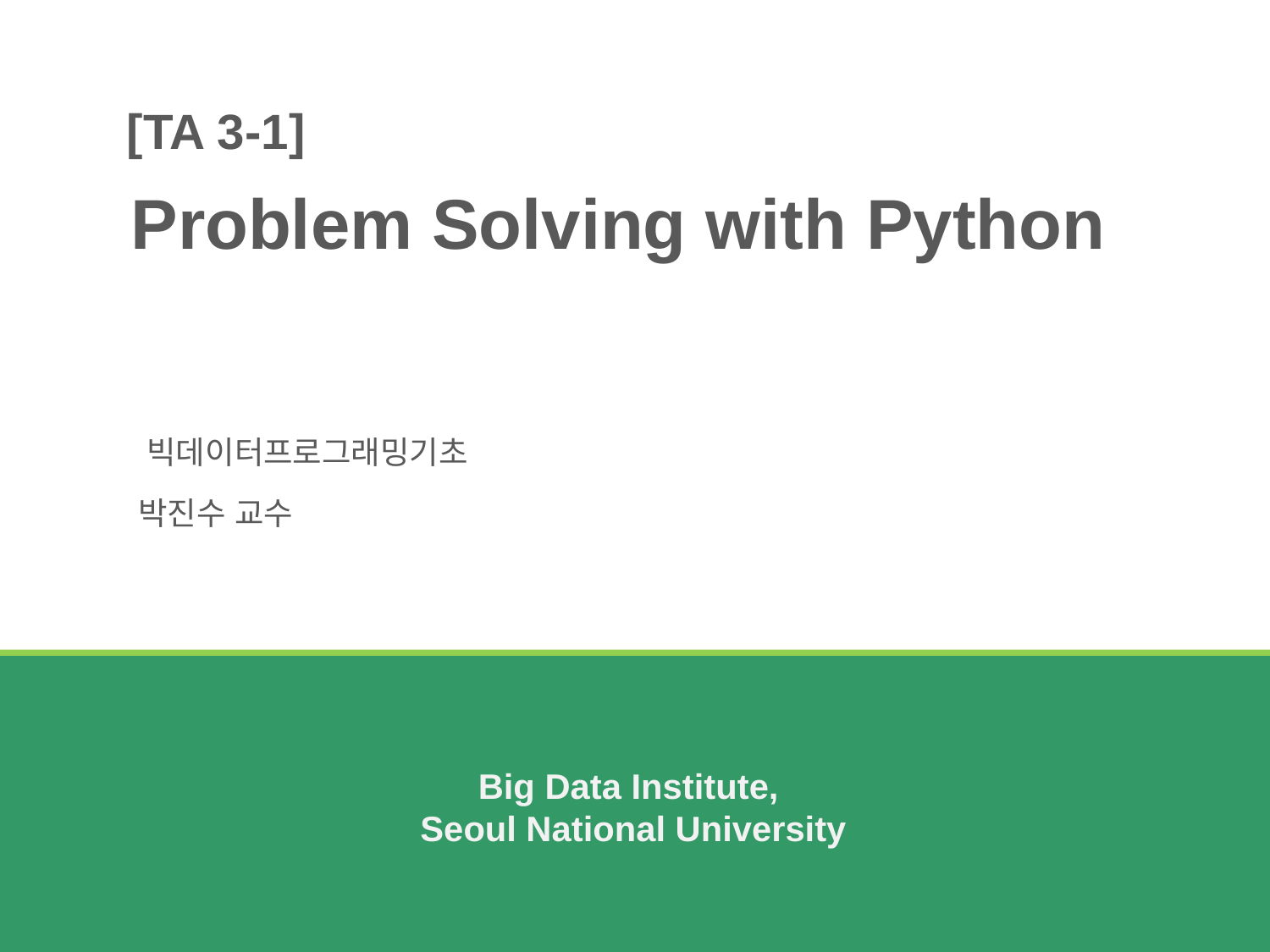

[TA 3-1]
Problem Solving with Python
빅데이터프로그래밍기초
박진수 교수

Big Data Institute,
Seoul National University